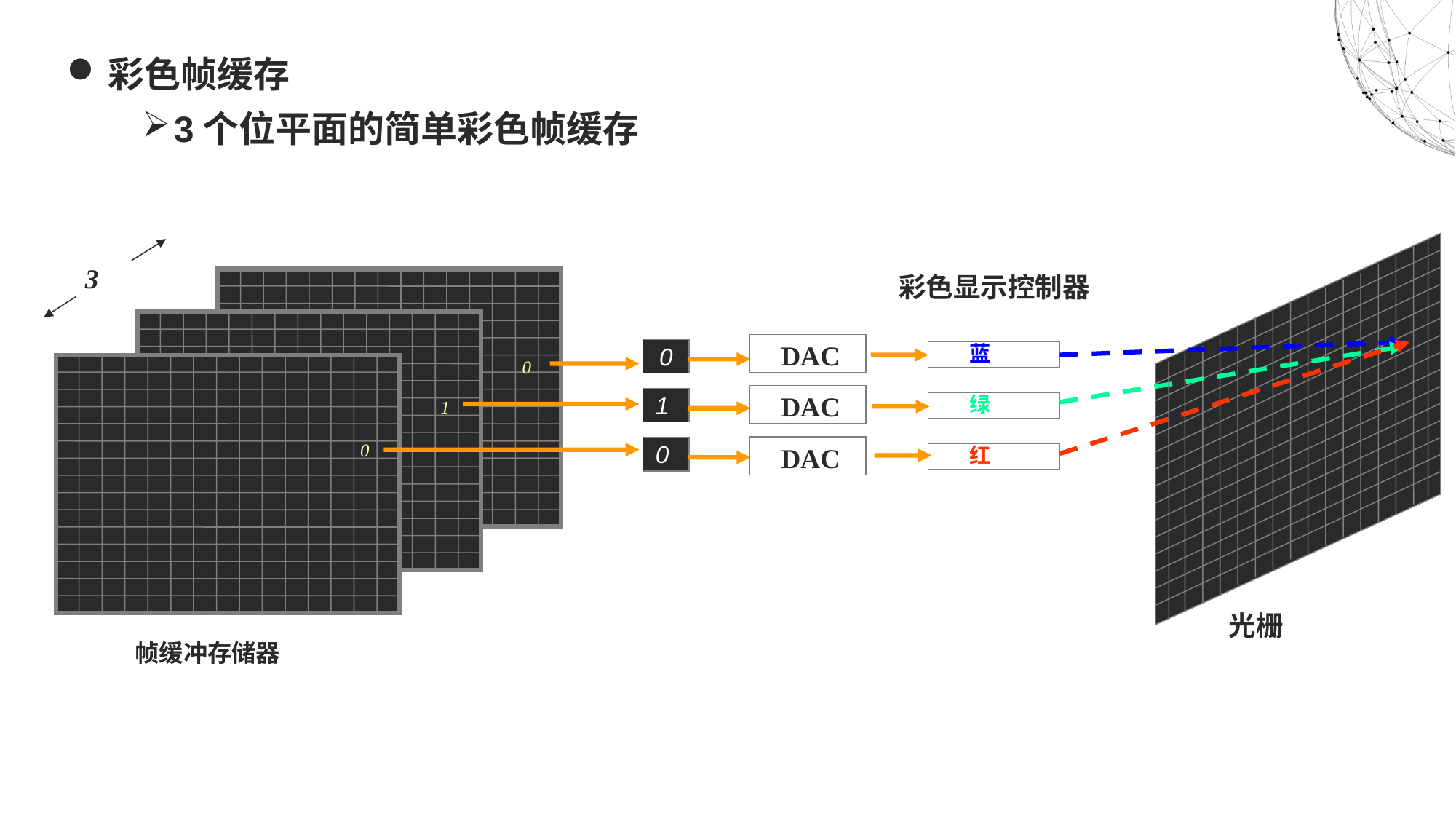

彩色帧缓存
3个位平面的简单彩色帧缓存

光栅

3

帧缓冲存储器
彩色显示控制器
DAC

DAC

DAC

蓝

0

0

1

1

0
0

绿

红